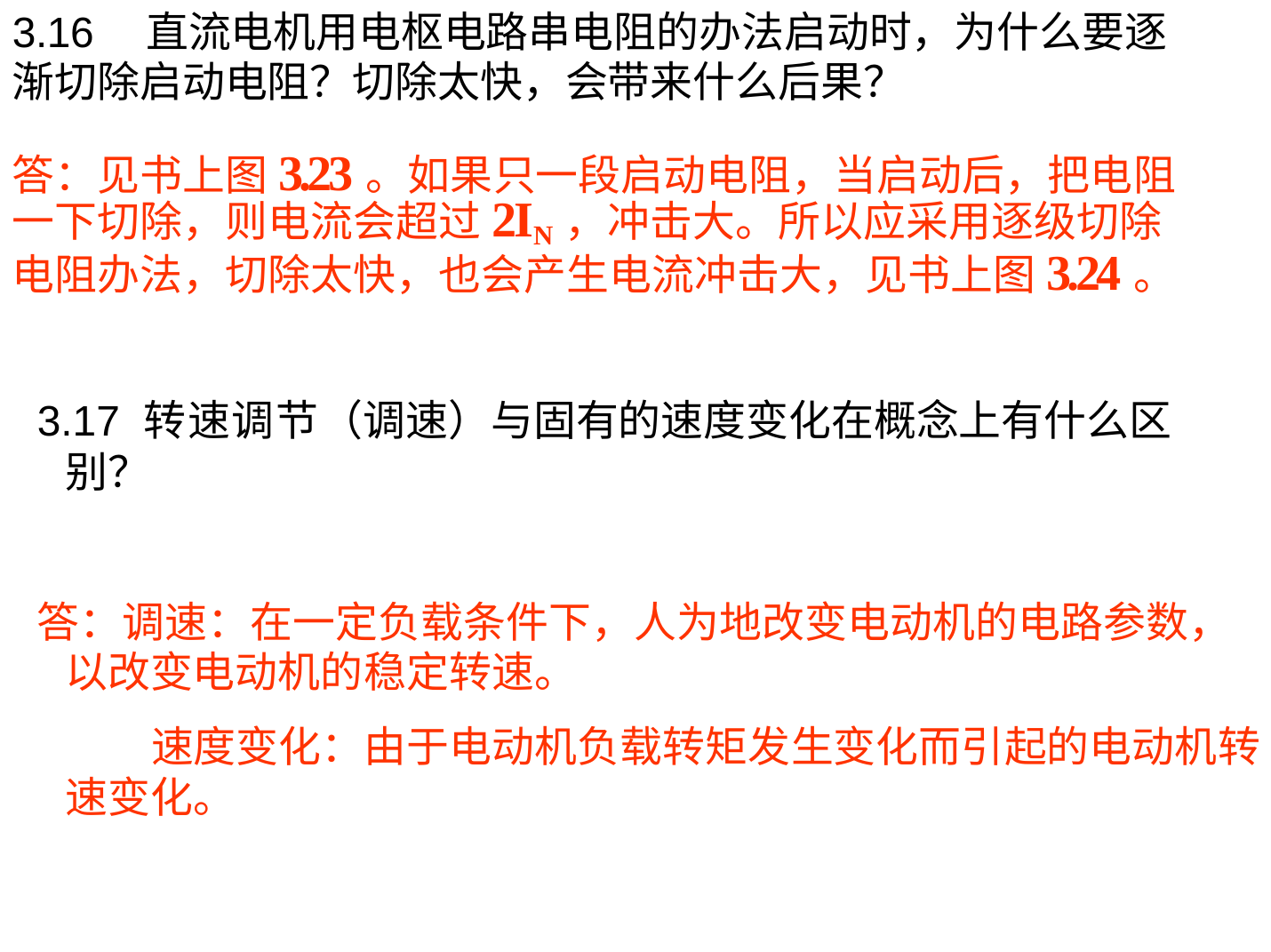

# 3.16	直流电机用电枢电路串电阻的办法启动时，为什么要逐渐切除启动电阻？切除太快，会带来什么后果？
答：见书上图3.23。如果只一段启动电阻，当启动后，把电阻一下切除，则电流会超过2IN，冲击大。所以应采用逐级切除电阻办法，切除太快，也会产生电流冲击大，见书上图3.24。

3.17 转速调节（调速）与固有的速度变化在概念上有什么区别？

答：调速：在一定负载条件下，人为地改变电动机的电路参数，以改变电动机的稳定转速。
速度变化：由于电动机负载转矩发生变化而引起的电动机转速变化。